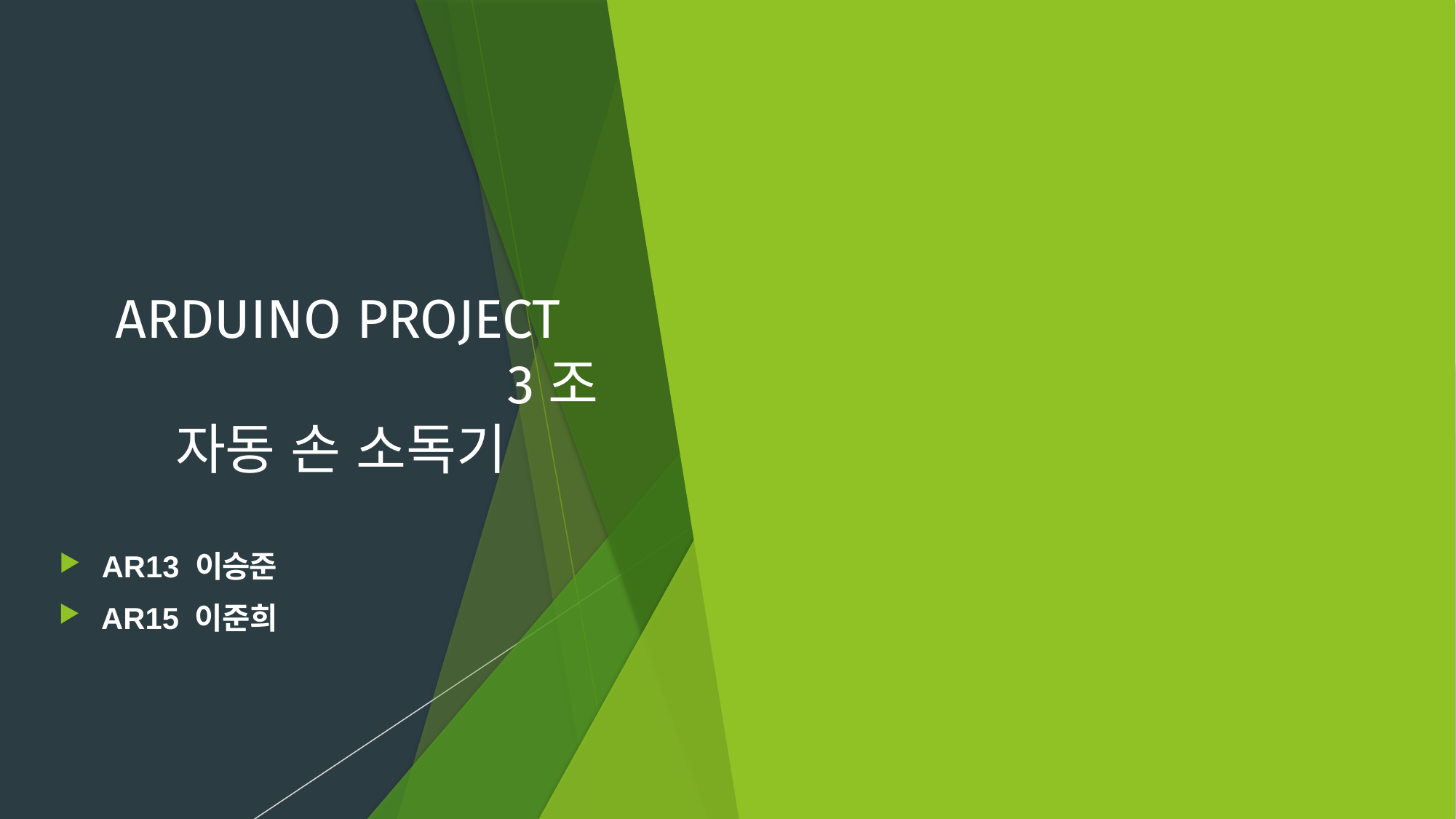

# ARDUINO PROJECT 					 3조
자동 손 소독기

  AR13 이승준
  AR15 이준희